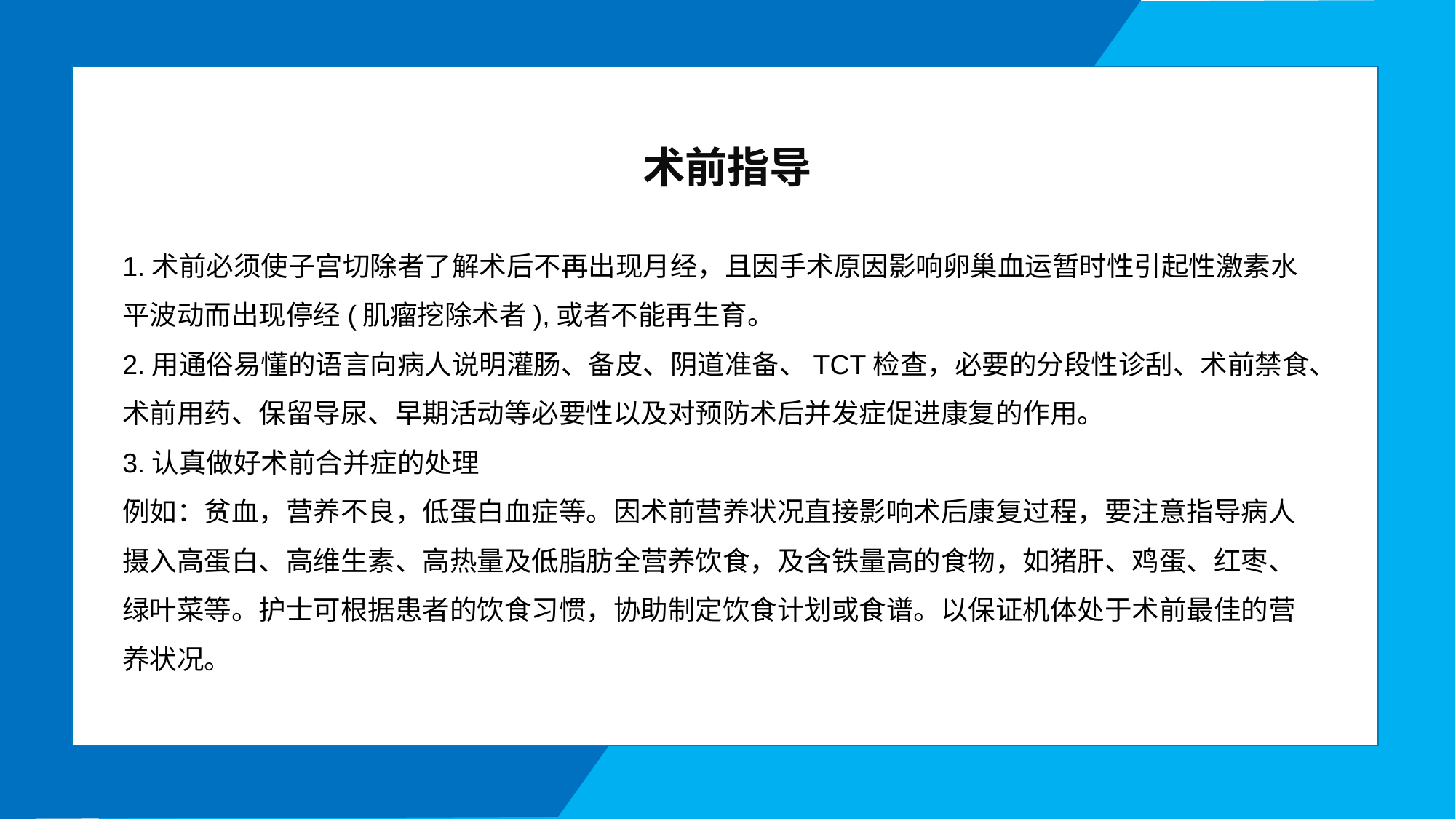

术前指导
1.术前必须使子宫切除者了解术后不再出现月经，且因手术原因影响卵巢血运暂时性引起性激素水平波动而出现停经(肌瘤挖除术者),或者不能再生育。
2.用通俗易懂的语言向病人说明灌肠、备皮、阴道准备、TCT检查，必要的分段性诊刮、术前禁食、术前用药、保留导尿、早期活动等必要性以及对预防术后并发症促进康复的作用。
3.认真做好术前合并症的处理
例如：贫血，营养不良，低蛋白血症等。因术前营养状况直接影响术后康复过程，要注意指导病人摄入高蛋白、高维生素、高热量及低脂肪全营养饮食，及含铁量高的食物，如猪肝、鸡蛋、红枣、绿叶菜等。护士可根据患者的饮食习惯，协助制定饮食计划或食谱。以保证机体处于术前最佳的营养状况。